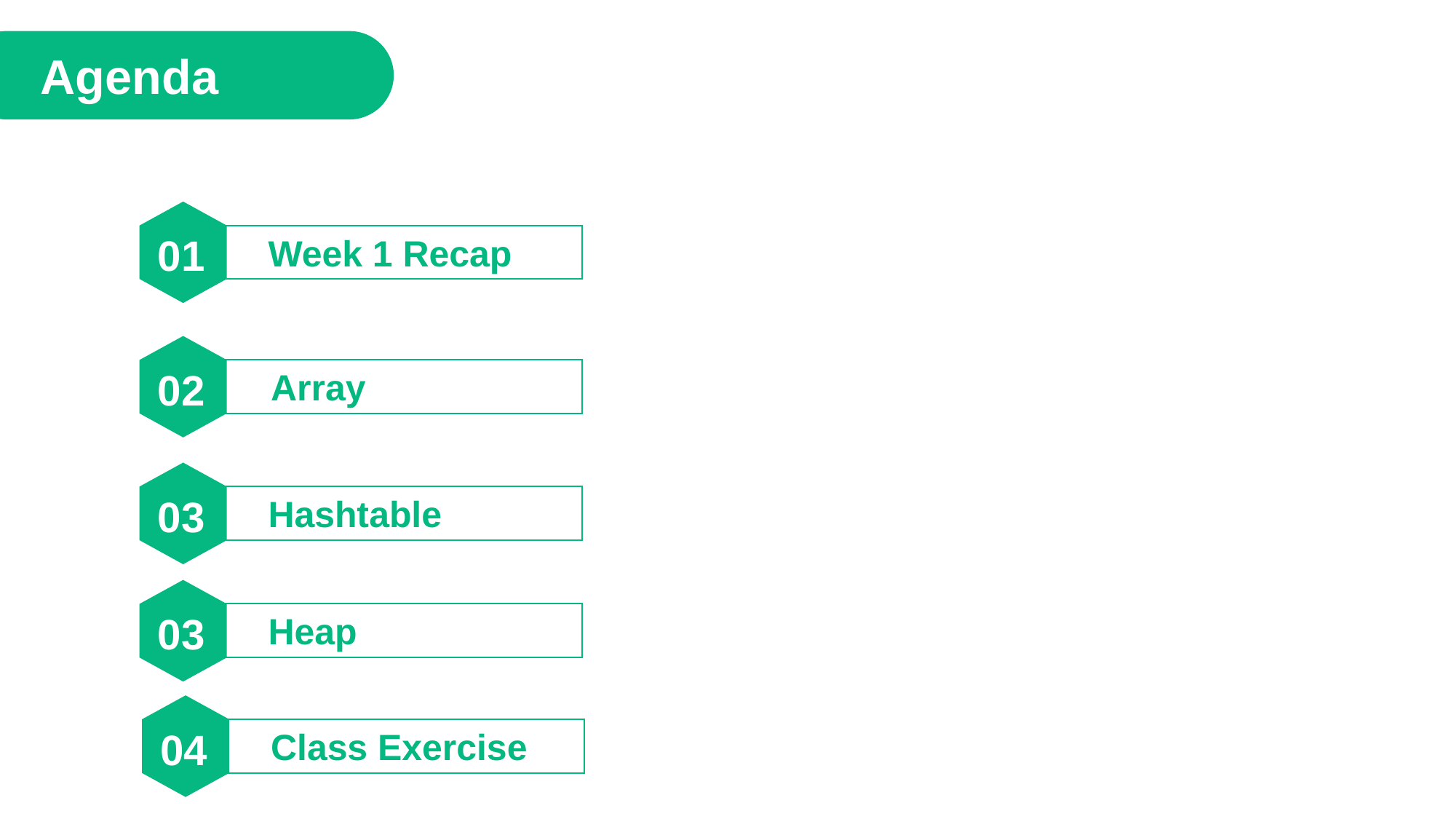

Agenda

01
Week 1 Recap

竞争对手分析

02
Array

产品定位分析

03
Hashtable

03
Heap

04
Class Exercise